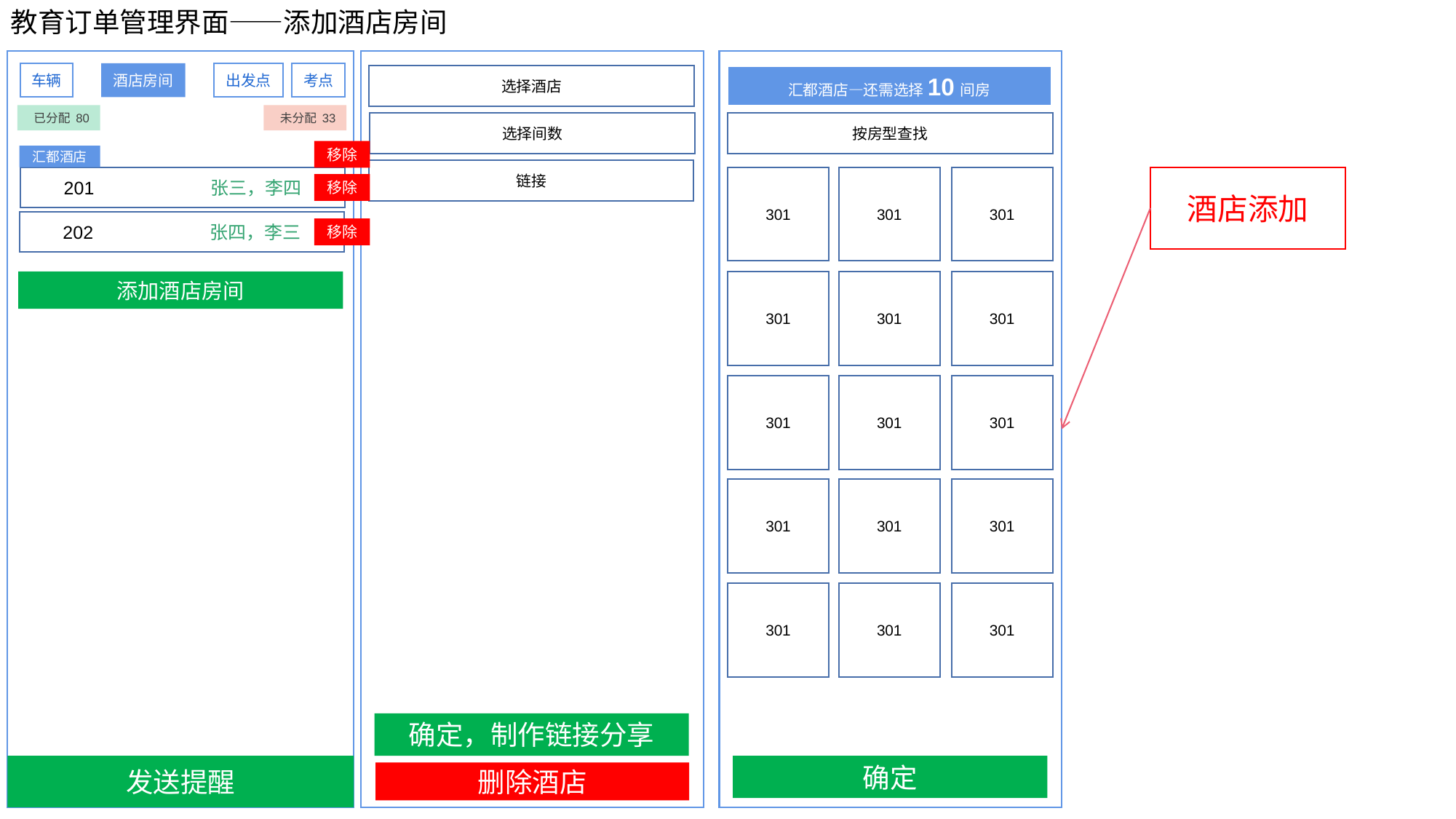

教育订单管理界面——添加酒店房间

车辆
酒店房间
出发点
考点
选择酒店
汇都酒店—还需选择10间房
 已分配 80
 未分配 33
选择间数
按房型查找
移除
汇都酒店
链接
201                      张三，李四
301
301
301
酒店添加
移除
202                      张四，李三
移除
添加酒店房间
301
301
301
301
301
301
301
301
301
301
301
301
确定，制作链接分享
发送提醒
确定
删除酒店